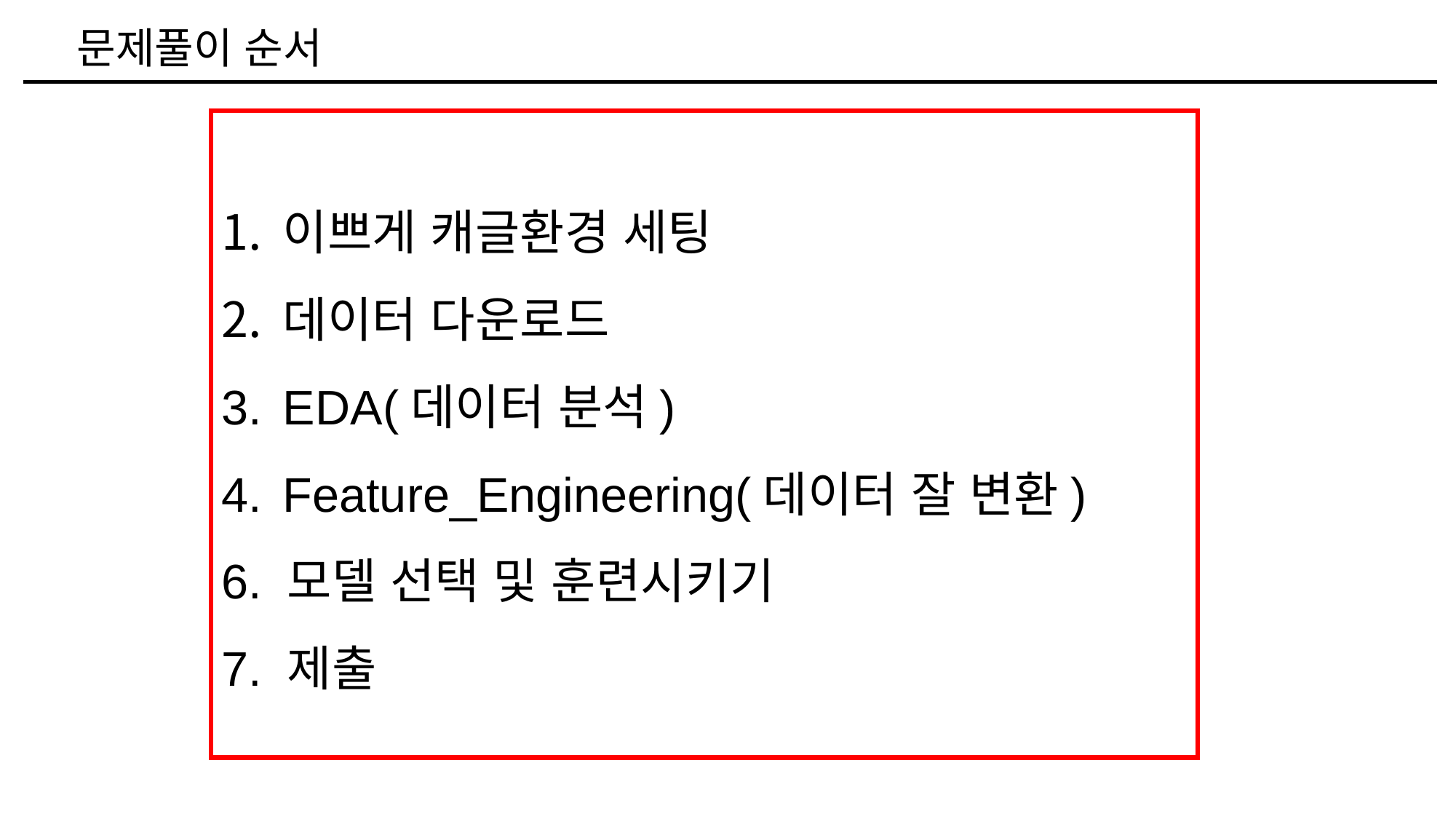

문제풀이 순서
이쁘게 캐글환경 세팅
데이터 다운로드
EDA(데이터 분석)
Feature_Engineering(데이터 잘 변환)
6. 모델 선택 및 훈련시키기
7. 제출